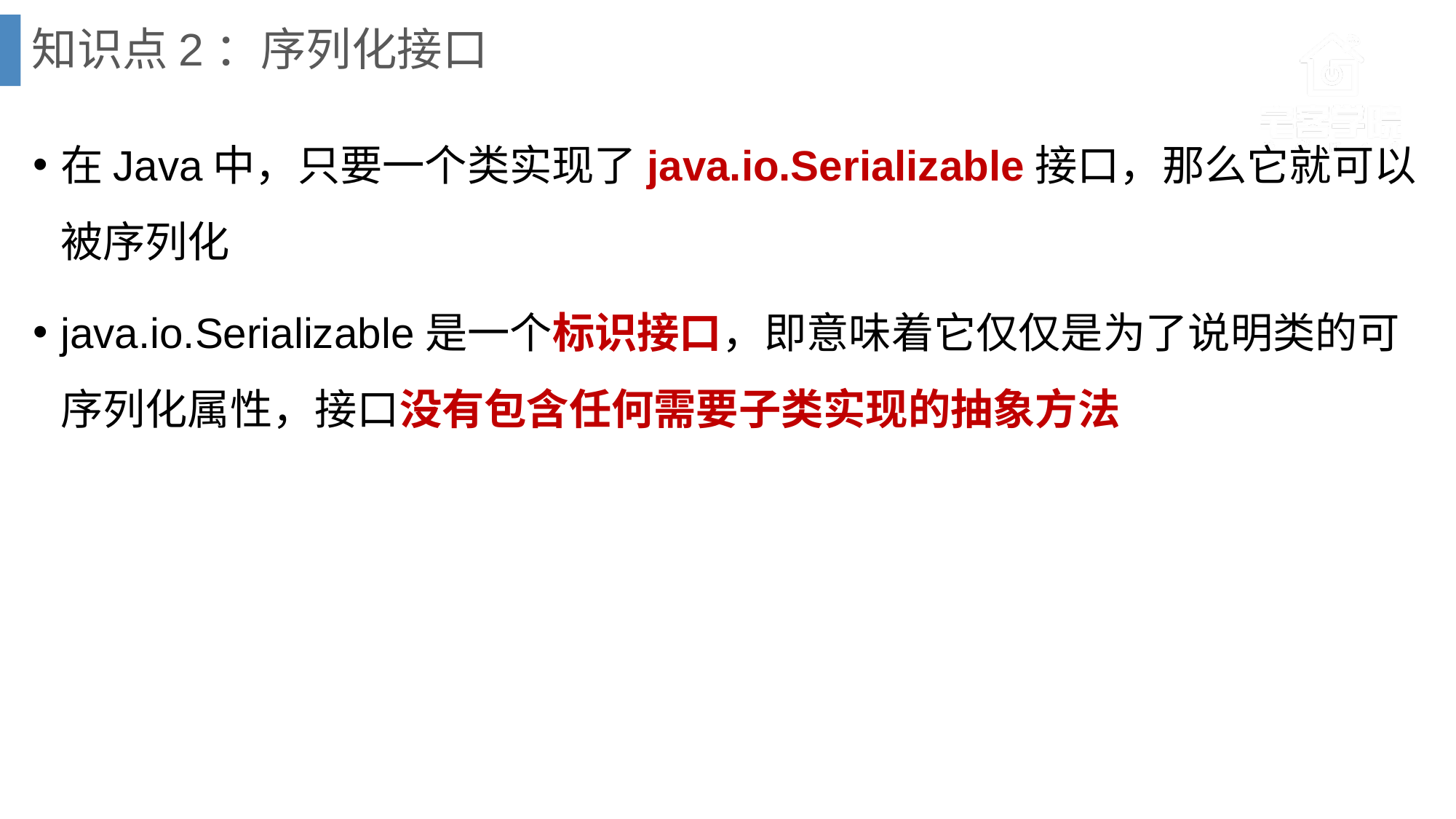

# 知识点2：序列化接口
在Java中，只要一个类实现了java.io.Serializable接口，那么它就可以被序列化
java.io.Serializable是一个标识接口，即意味着它仅仅是为了说明类的可序列化属性，接口没有包含任何需要子类实现的抽象方法